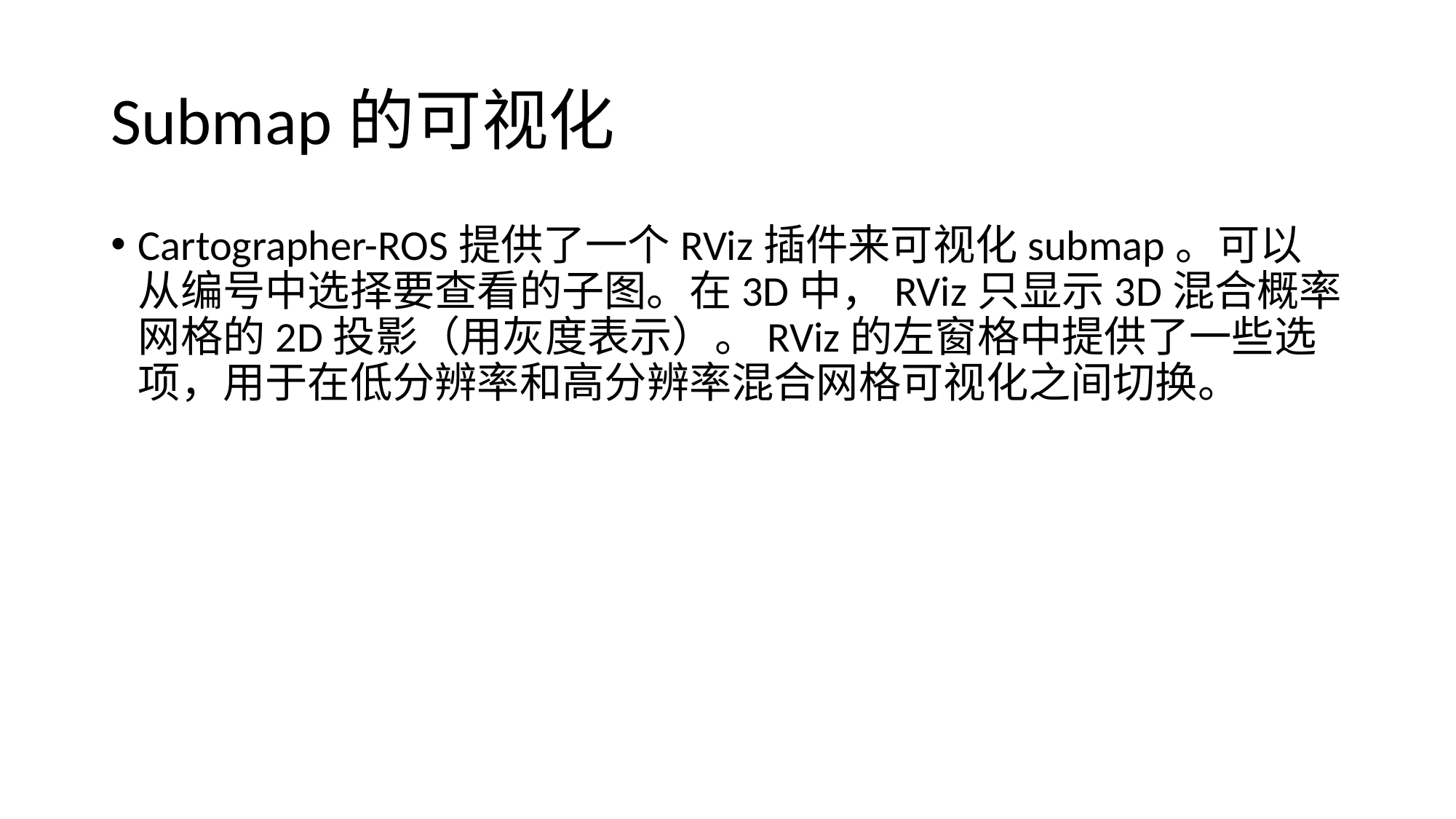

# Submap的可视化
Cartographer-ROS提供了一个RViz插件来可视化submap。可以从编号中选择要查看的子图。在3D中，RViz只显示3D混合概率网格的2D投影（用灰度表示）。RViz的左窗格中提供了一些选项，用于在低分辨率和高分辨率混合网格可视化之间切换。